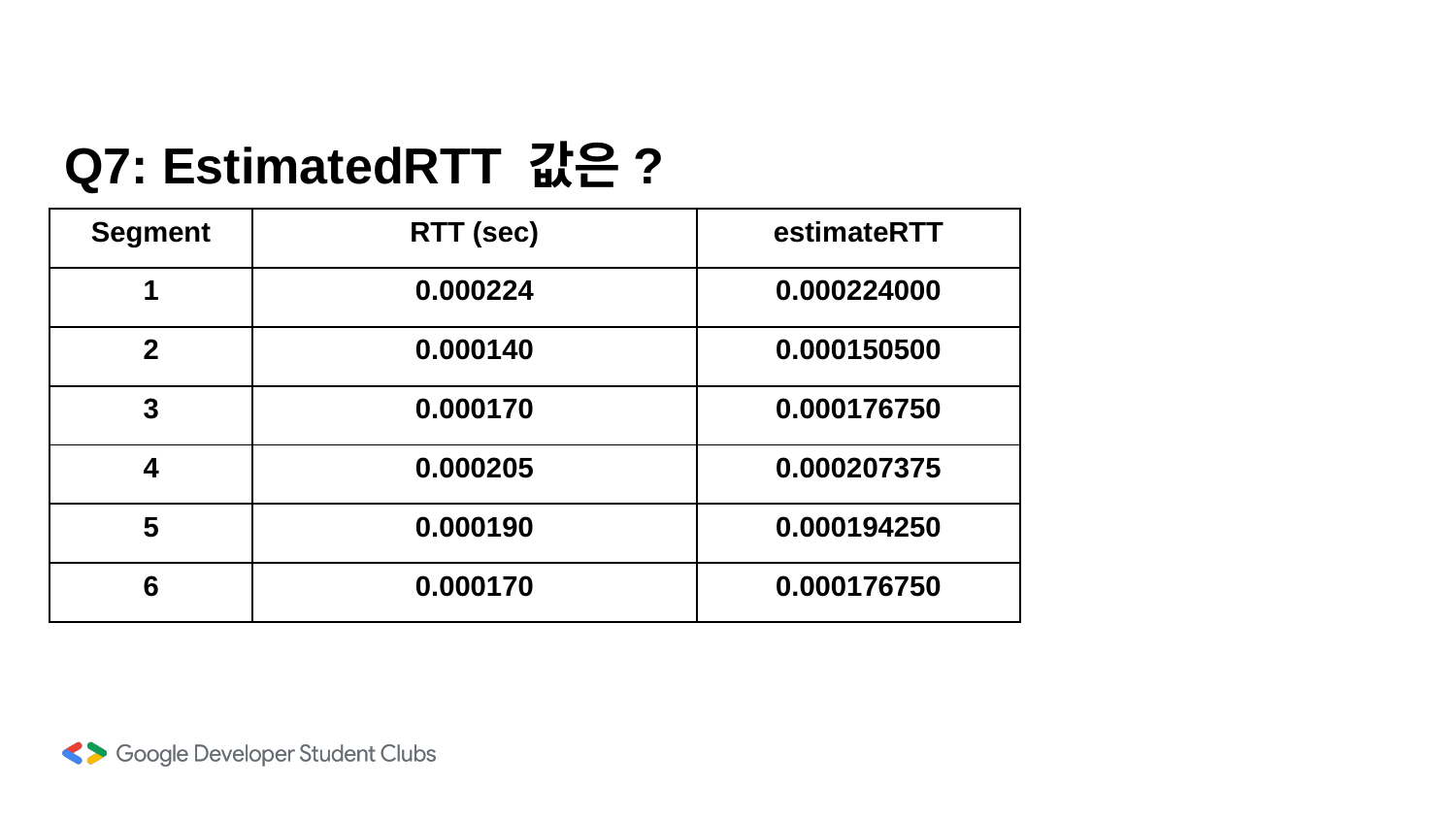

# Q7: EstimatedRTT 값은?
| Segment | RTT (sec) | estimateRTT |
| --- | --- | --- |
| 1 | 0.000224 | 0.000224000 |
| 2 | 0.000140 | 0.000150500 |
| 3 | 0.000170 | 0.000176750 |
| 4 | 0.000205 | 0.000207375 |
| 5 | 0.000190 | 0.000194250 |
| 6 | 0.000170 | 0.000176750 |